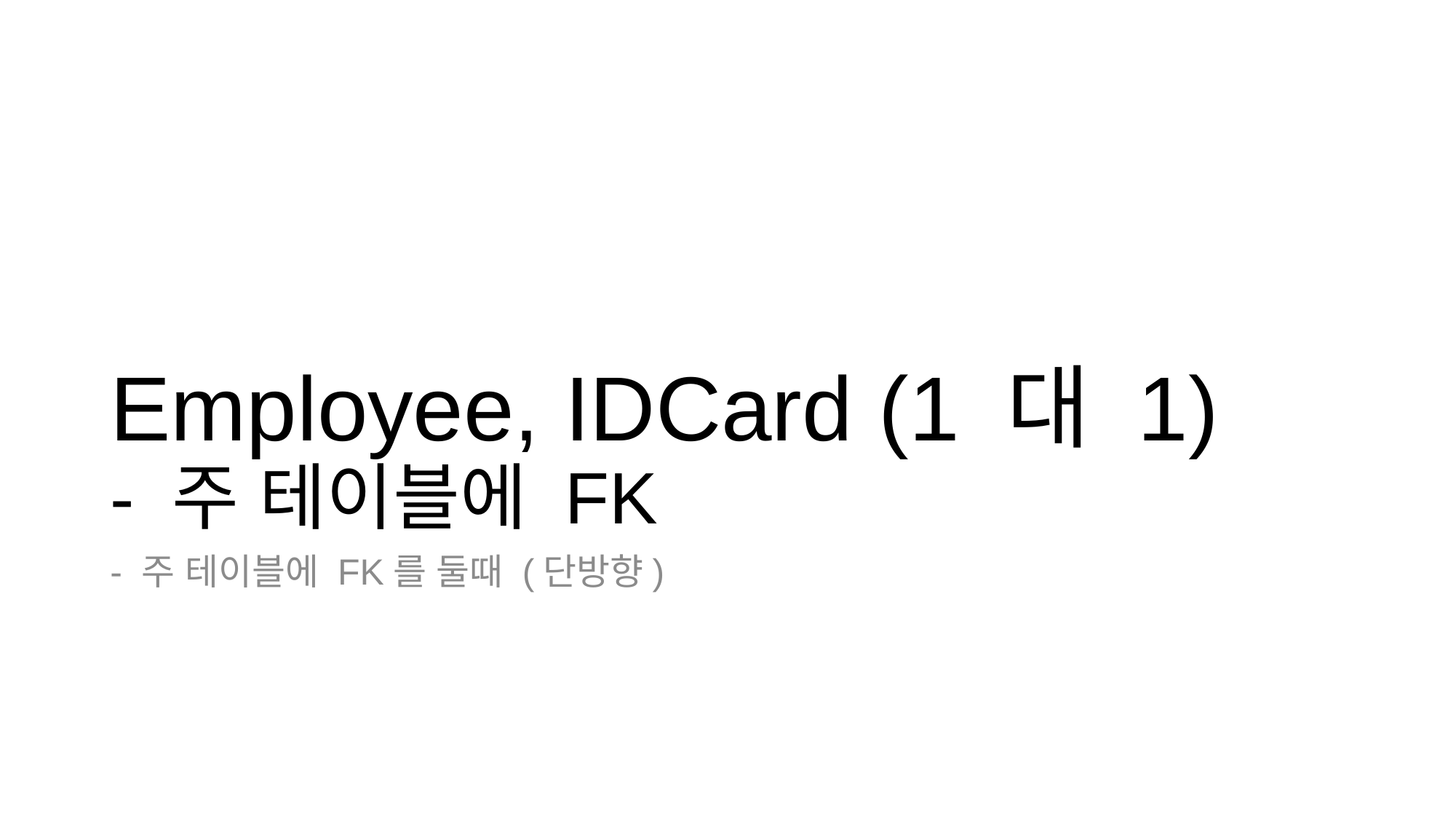

# Employee, IDCard (1 대 1) - 주 테이블에 FK
- 주 테이블에 FK를 둘때 (단방향)